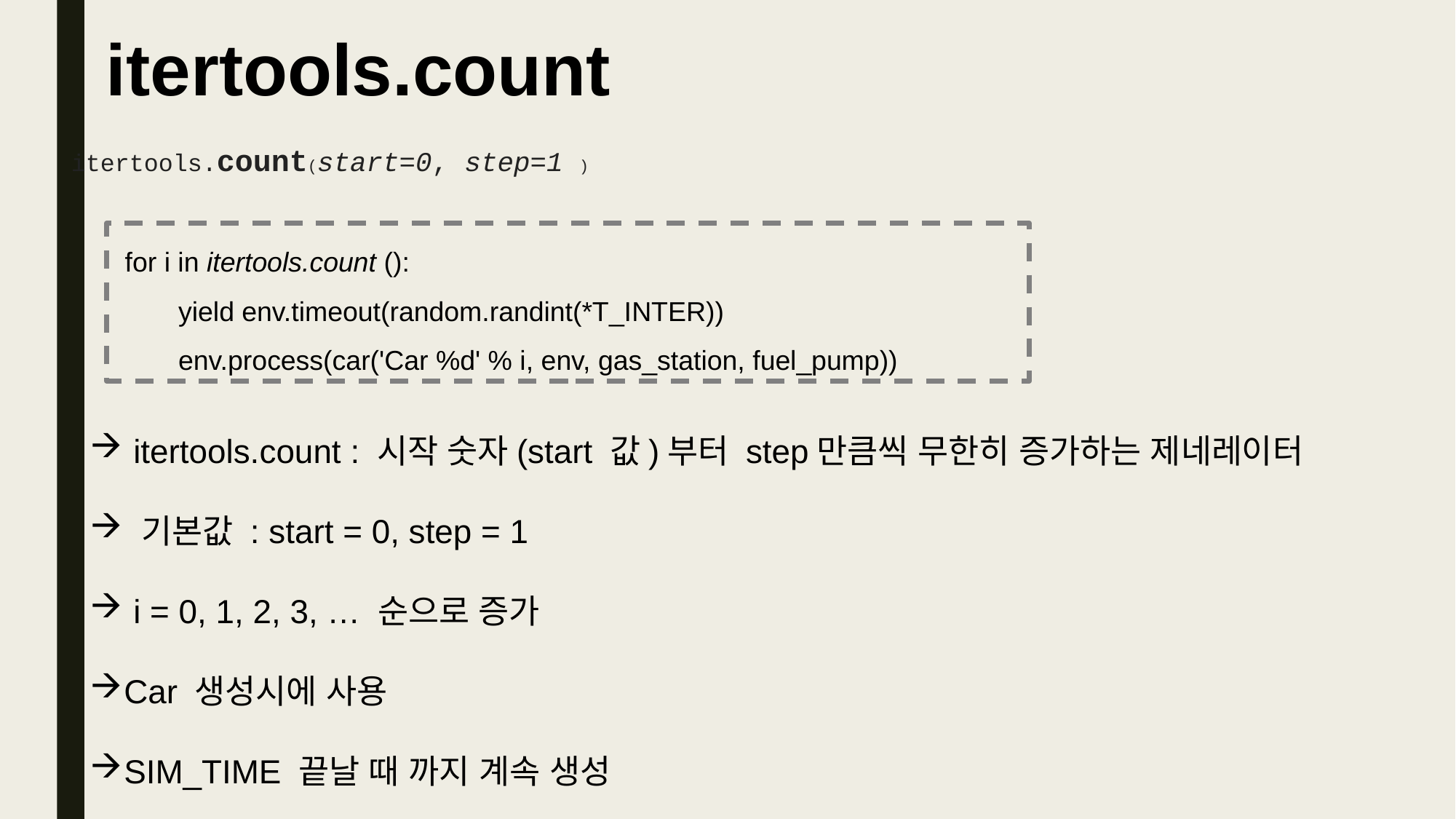

itertools.count
itertools.count(start=0, step=1 )
 for i in itertools.count ():
        yield env.timeout(random.randint(*T_INTER))
        env.process(car('Car %d' % i, env, gas_station, fuel_pump))

 itertools.count : 시작 숫자(start 값)부터 step만큼씩 무한히 증가하는 제네레이터
 기본값 : start = 0, step = 1
 i = 0, 1, 2, 3, … 순으로 증가
Car 생성시에 사용
SIM_TIME 끝날 때 까지 계속 생성